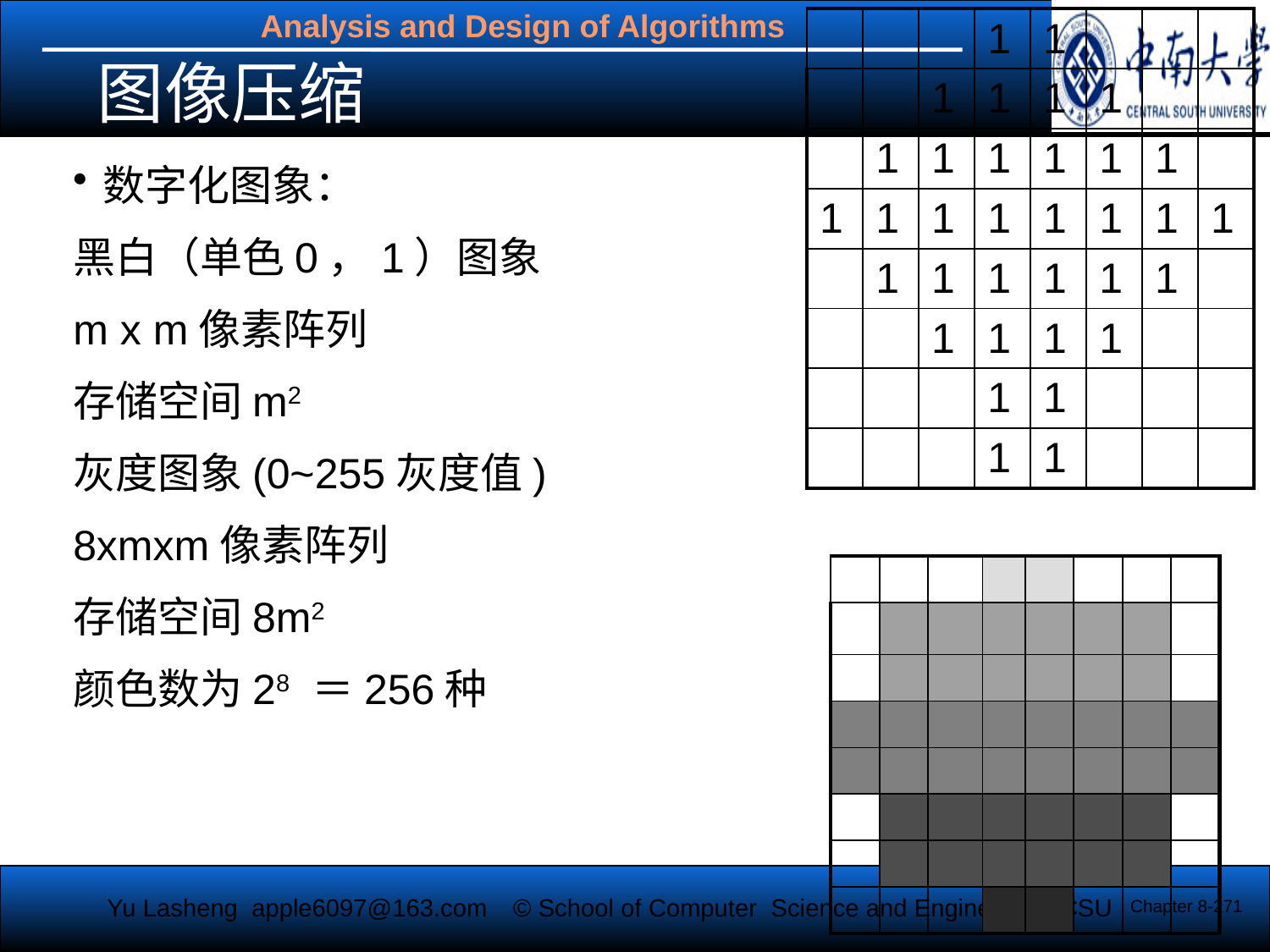

|  |  |  | 1 | 1 |  |  |  |
| --- | --- | --- | --- | --- | --- | --- | --- |
|  |  | 1 | 1 | 1 | 1 |  |  |
|  | 1 | 1 | 1 | 1 | 1 | 1 |  |
| 1 | 1 | 1 | 1 | 1 | 1 | 1 | 1 |
|  | 1 | 1 | 1 | 1 | 1 | 1 |  |
|  |  | 1 | 1 | 1 | 1 |  |  |
|  |  |  | 1 | 1 |  |  |  |
|  |  |  | 1 | 1 |  |  |  |
图像压缩
数字化图象：
黑白（单色0，1）图象
m x m像素阵列
存储空间m2
灰度图象(0~255灰度值)
8xmxm像素阵列
存储空间8m2
颜色数为28 ＝256种

|  |  |  |  |  |  |  |  |
| --- | --- | --- | --- | --- | --- | --- | --- |
|  |  |  |  |  |  |  |  |
|  |  |  |  |  |  |  |  |
|  |  |  |  |  |  |  |  |
|  |  |  |  |  |  |  |  |
|  |  |  |  |  |  |  |  |
|  |  |  |  |  |  |  |  |
|  |  |  |  |  |  |  |  |
Chapter 8-271